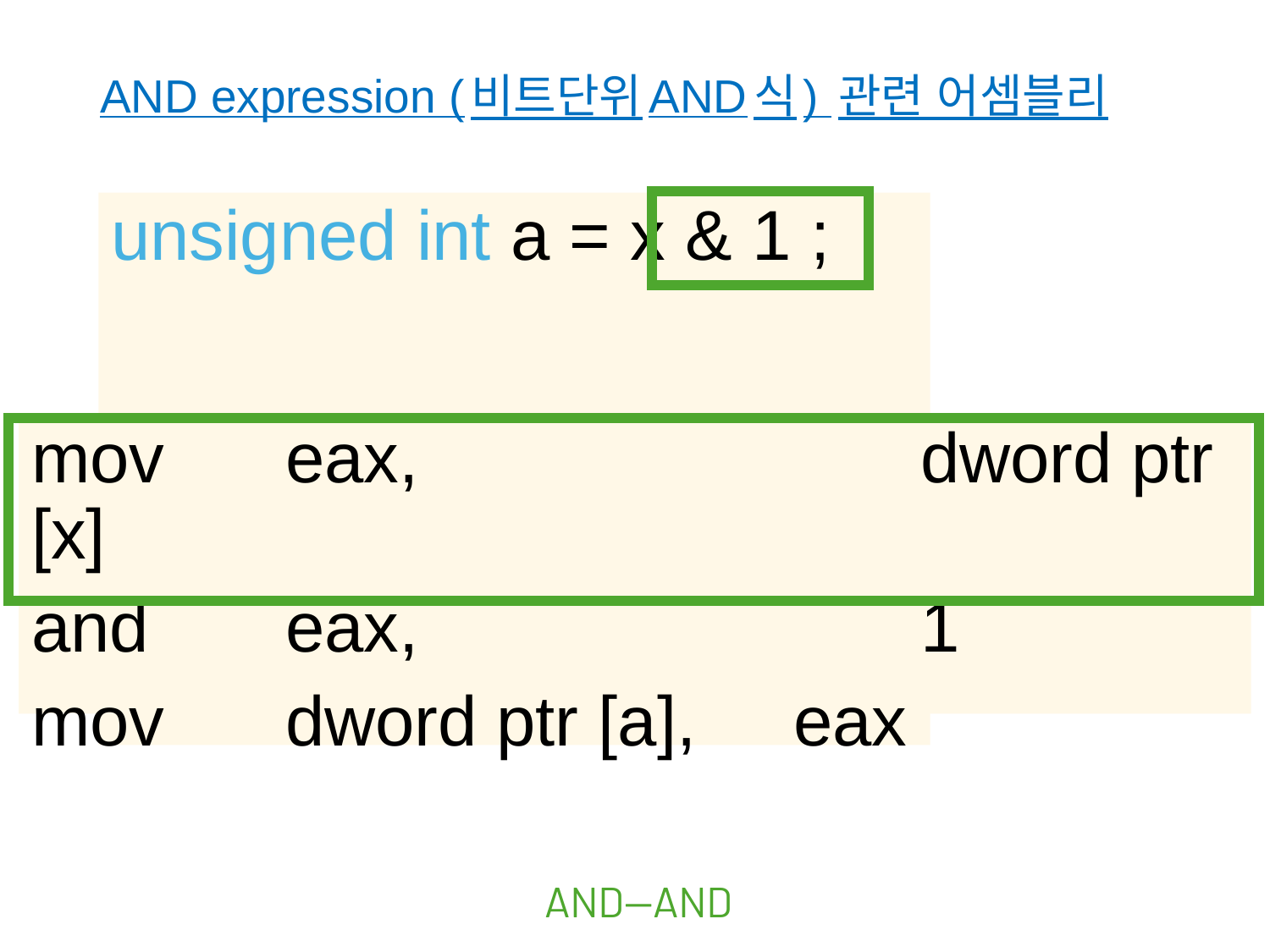

# AND expression (비트단위AND식) 관련 어셈블리

unsigned int a = x & 1 ;
mov	eax,				dword ptr [x]
and		eax,				1
mov	dword ptr [a],	eax

AND—AND